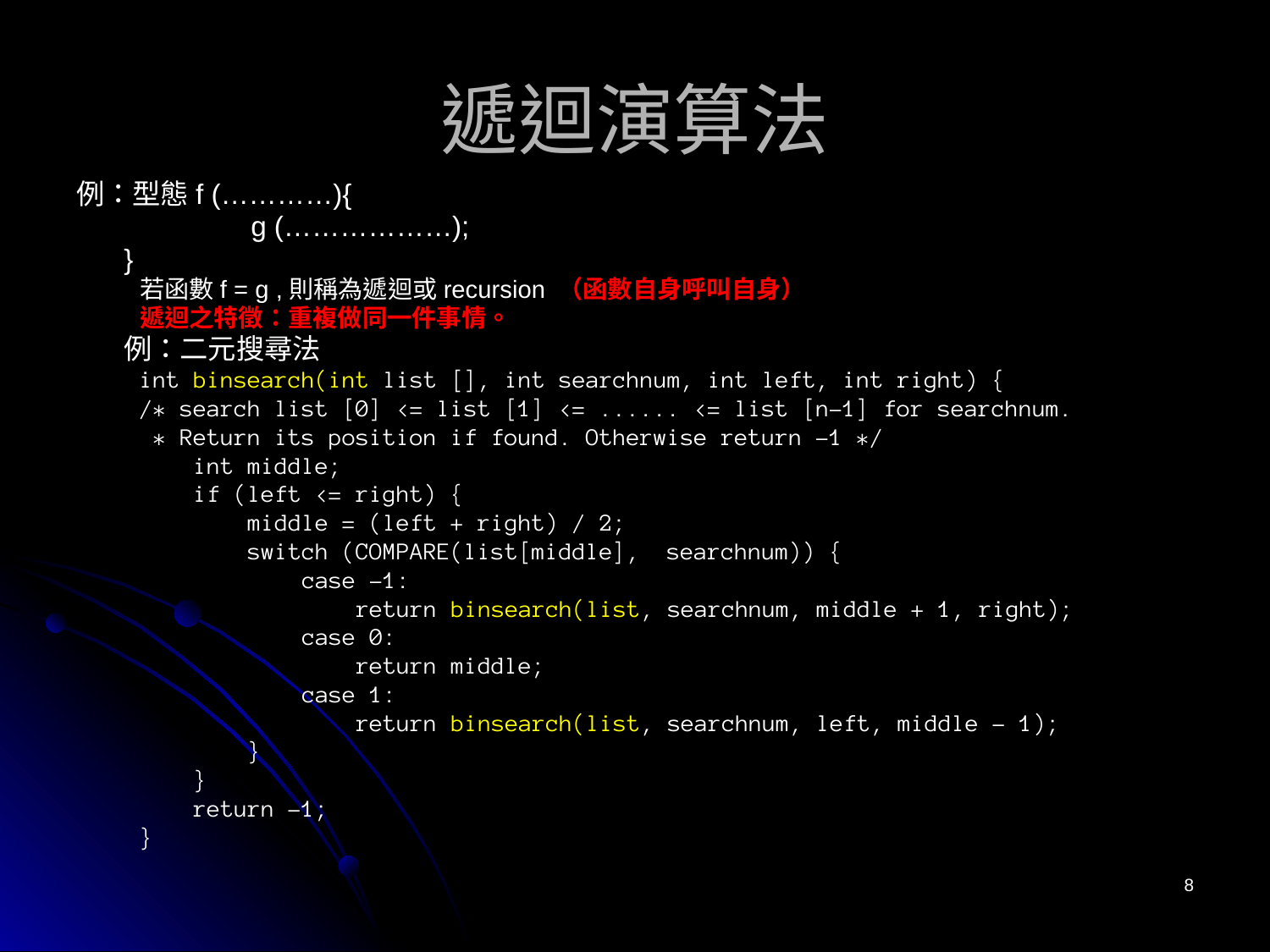

# 遞迴演算法
例：型態f (…………){
		g (………………);
	}
若函數f = g ,則稱為遞迴或recursion （函數自身呼叫自身）
遞迴之特徵：重複做同一件事情。
	例：二元搜尋法
int binsearch(int list [], int searchnum, int left, int right) {
/* search list [0] <= list [1] <= ...... <= list [n-1] for searchnum.
 * Return its position if found. Otherwise return -1 */
    int middle;
    if (left <= right) {
        middle = (left + right) / 2;
        switch (COMPARE(list[middle],  searchnum)) {
            case -1:
                return binsearch(list, searchnum, middle + 1, right);
            case 0:
                return middle;
            case 1:
                return binsearch(list, searchnum, left, middle - 1);
        }
    }
    return -1;
}
8